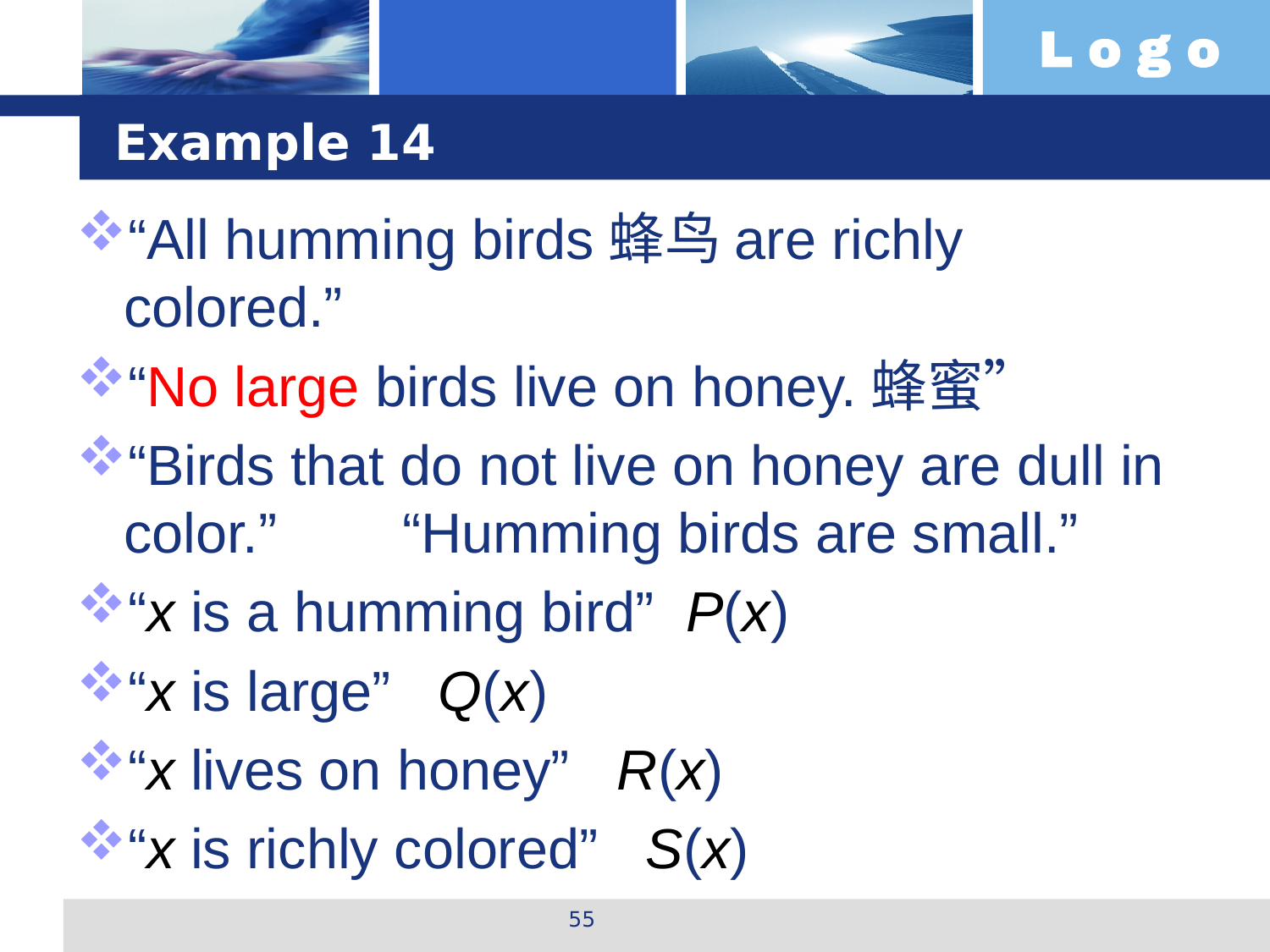

# Example 14
“All humming birds蜂鸟are richly colored.”
“No large birds live on honey.蜂蜜”
“Birds that do not live on honey are dull in color.”        “Humming birds are small.”
“x is a humming bird”  P(x)
“x is large”   Q(x)
“x lives on honey”   R(x)
“x is richly colored”   S(x)
55